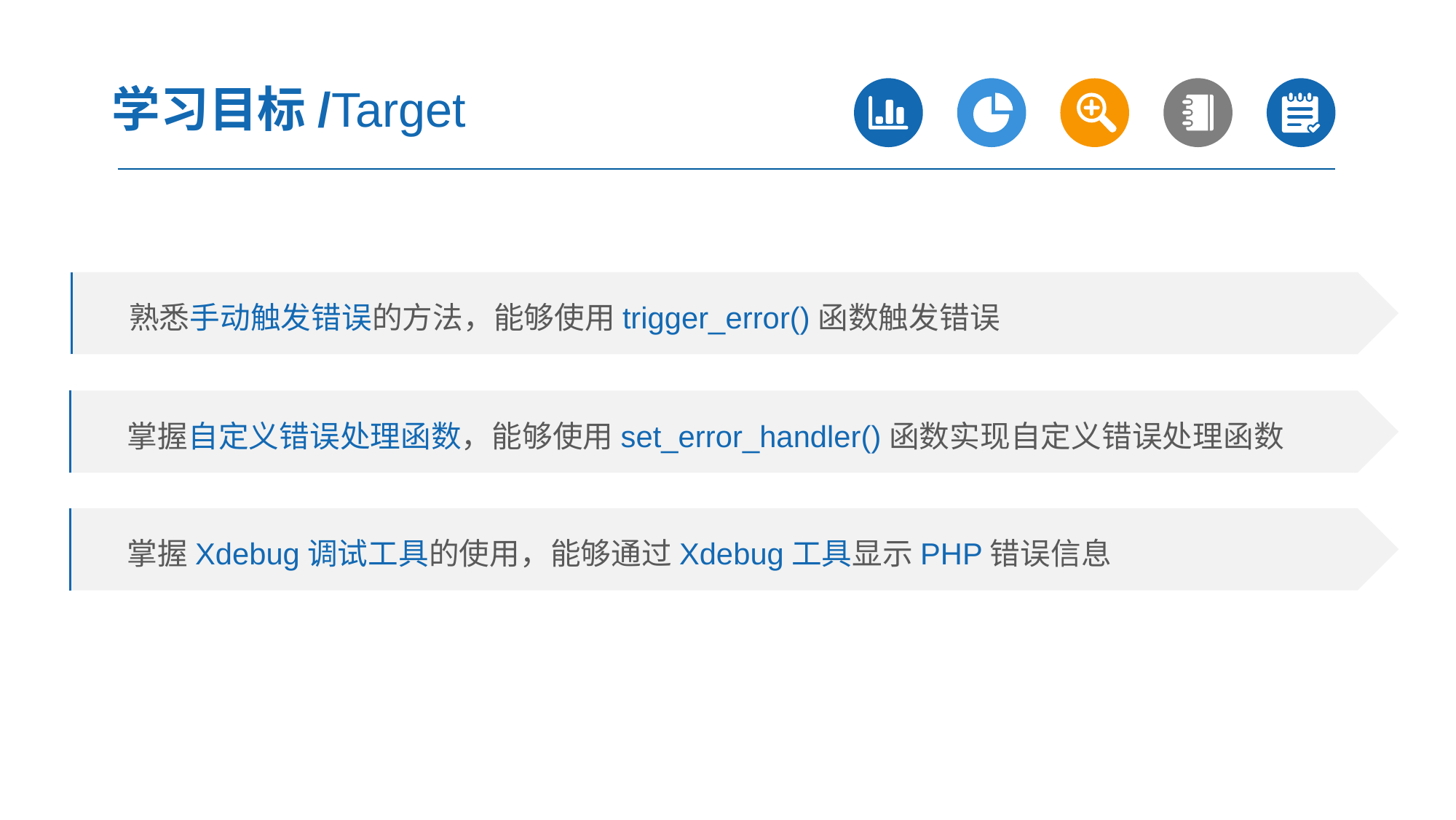

学习目标/Target
      熟悉手动触发错误的方法，能够使用trigger_error()函数触发错误

      掌握自定义错误处理函数，能够使用set_error_handler()函数实现自定义错误处理函数

      掌握Xdebug调试工具的使用，能够通过Xdebug工具显示PHP错误信息